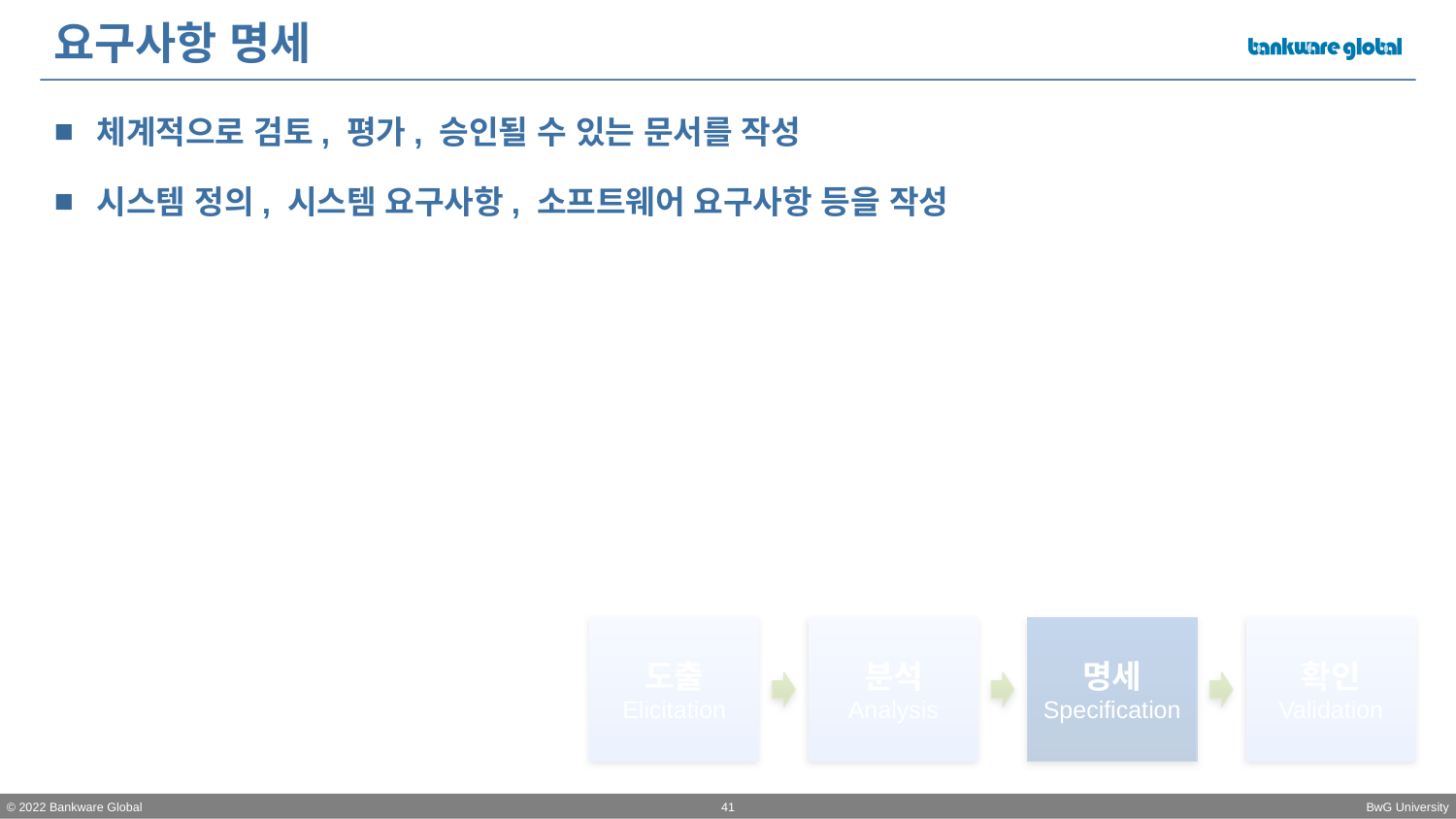

# 요구사항 명세
체계적으로 검토, 평가, 승인될 수 있는 문서를 작성
시스템 정의, 시스템 요구사항, 소프트웨어 요구사항 등을 작성

도출
Elicitation
분석
Analysis
명세
Specification
확인
Validation

41